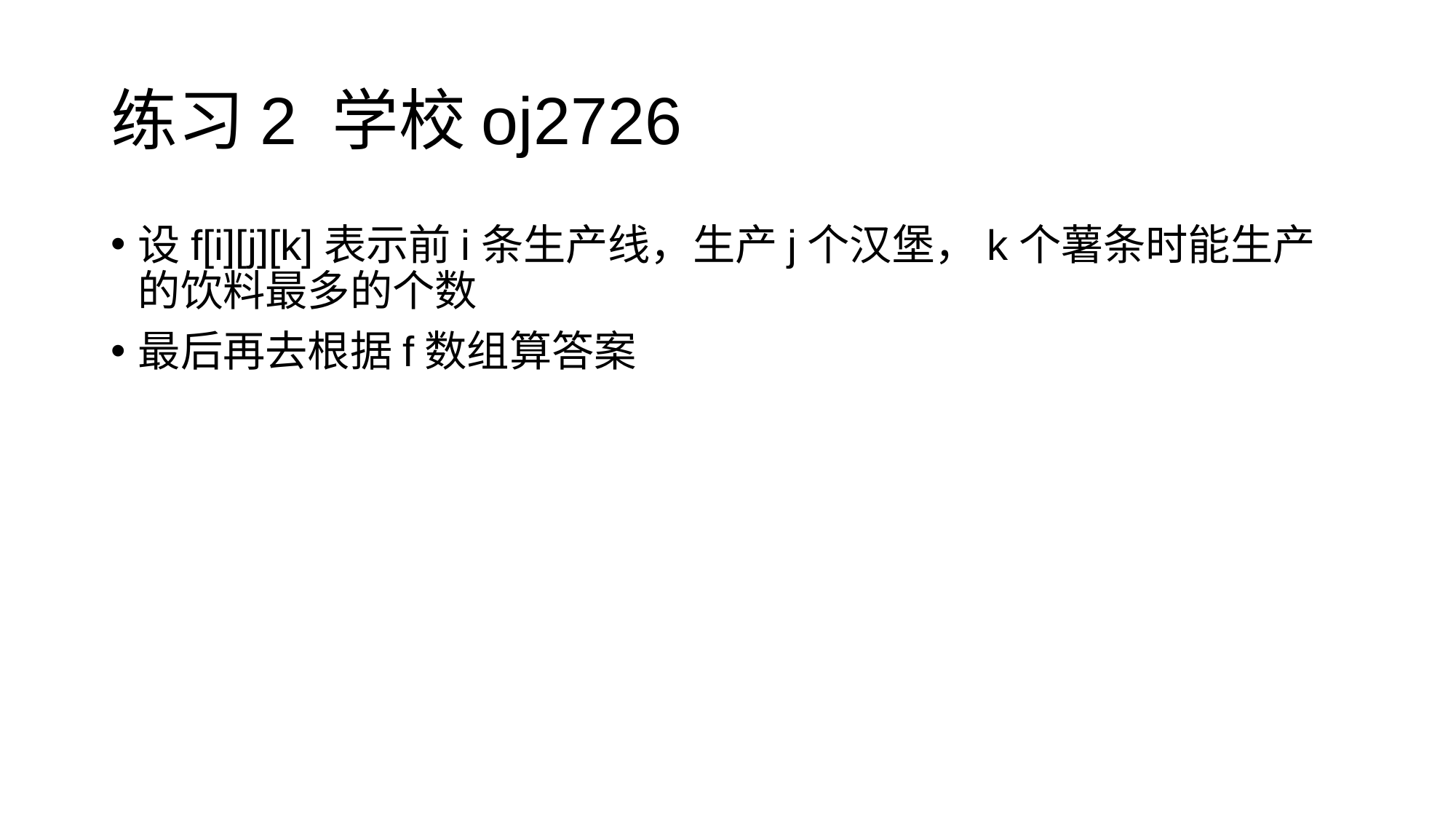

# 练习2 学校oj2726
设f[i][j][k]表示前i条生产线，生产j个汉堡，k个薯条时能生产的饮料最多的个数
最后再去根据f数组算答案